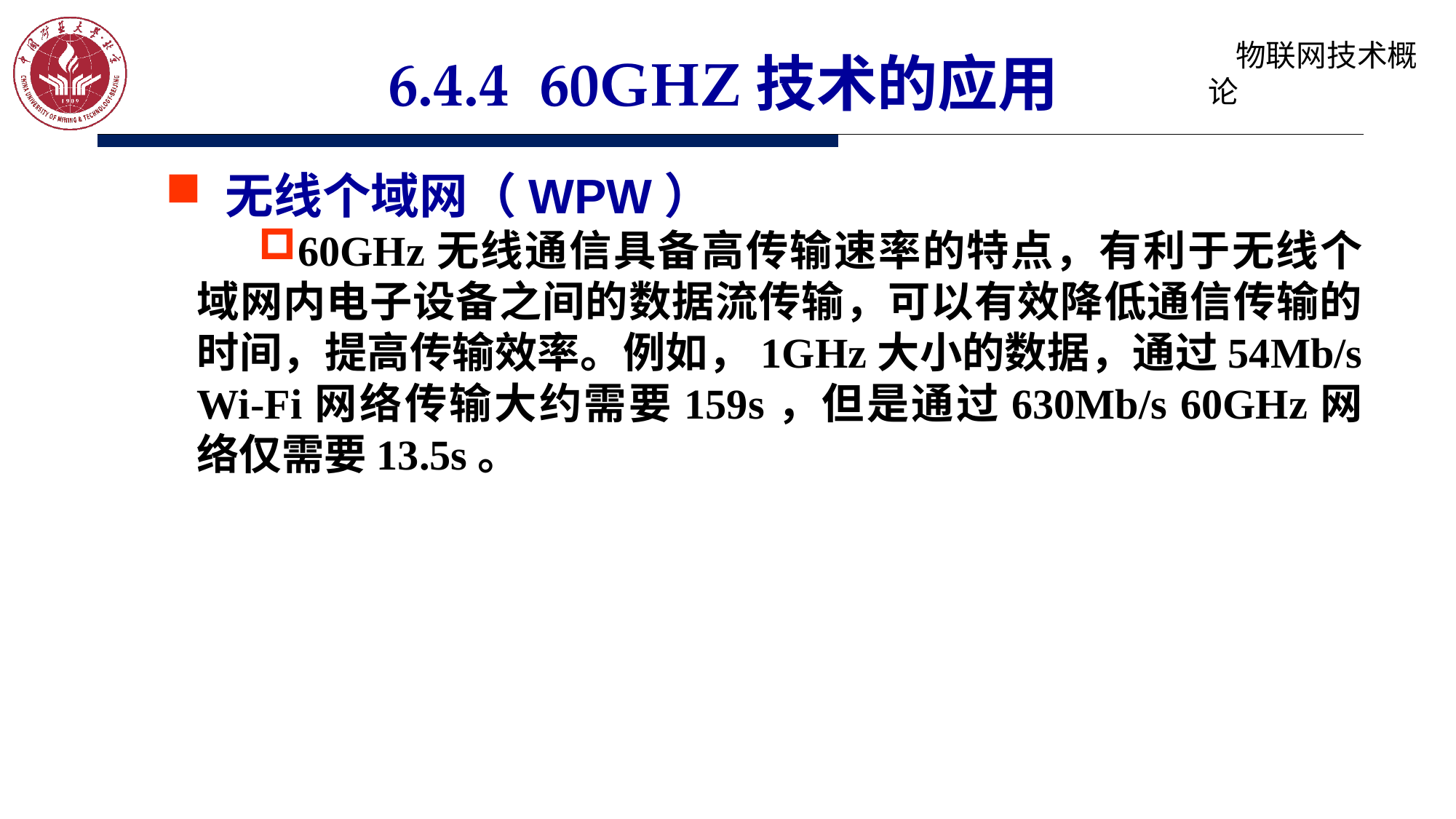

# 6.4.4  60GHz技术的应用
 无线个域网（WPW）
60GHz无线通信具备高传输速率的特点，有利于无线个域网内电子设备之间的数据流传输，可以有效降低通信传输的时间，提高传输效率。例如，1GHz大小的数据，通过54Mb/s Wi-Fi网络传输大约需要159s，但是通过630Mb/s 60GHz网络仅需要13.5s。